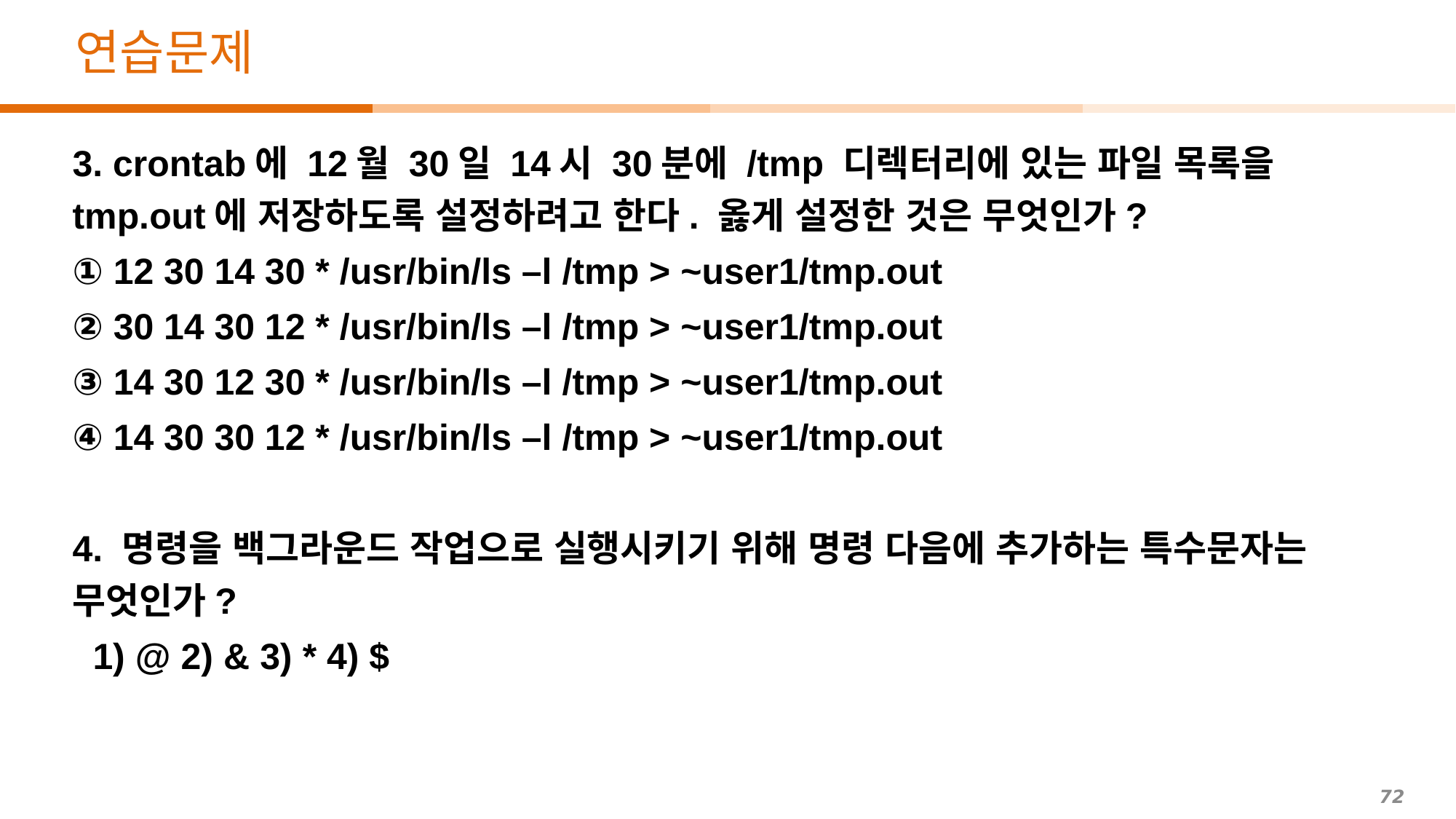

# 연습문제
3. crontab에 12월 30일 14시 30분에 /tmp 디렉터리에 있는 파일 목록을 tmp.out에 저장하도록 설정하려고 한다. 옳게 설정한 것은 무엇인가?
① 12 30 14 30 * /usr/bin/ls –l /tmp > ~user1/tmp.out
② 30 14 30 12 * /usr/bin/ls –l /tmp > ~user1/tmp.out
③ 14 30 12 30 * /usr/bin/ls –l /tmp > ~user1/tmp.out
④ 14 30 30 12 * /usr/bin/ls –l /tmp > ~user1/tmp.out

4. 명령을 백그라운드 작업으로 실행시키기 위해 명령 다음에 추가하는 특수문자는 무엇인가?
  1) @ 2) & 3) * 4) $